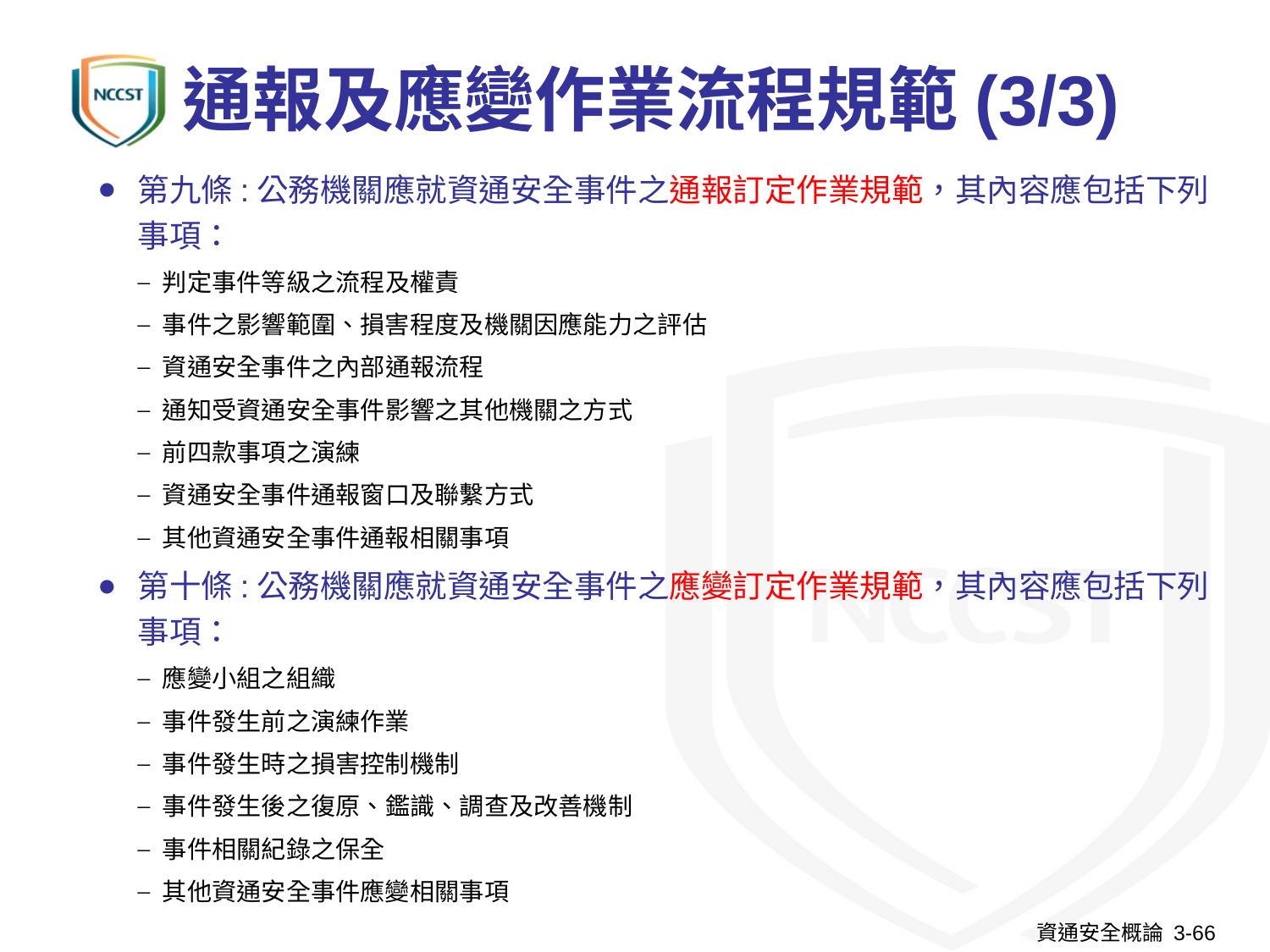

# 通報及應變作業流程規範(3/3)
第九條:公務機關應就資通安全事件之通報訂定作業規範，其內容應包括下列事項：
判定事件等級之流程及權責
事件之影響範圍、損害程度及機關因應能力之評估
資通安全事件之內部通報流程
通知受資通安全事件影響之其他機關之方式
前四款事項之演練
資通安全事件通報窗口及聯繫方式
其他資通安全事件通報相關事項
第十條:公務機關應就資通安全事件之應變訂定作業規範，其內容應包括下列事項：
應變小組之組織
事件發生前之演練作業
事件發生時之損害控制機制
事件發生後之復原、鑑識、調查及改善機制
事件相關紀錄之保全
其他資通安全事件應變相關事項